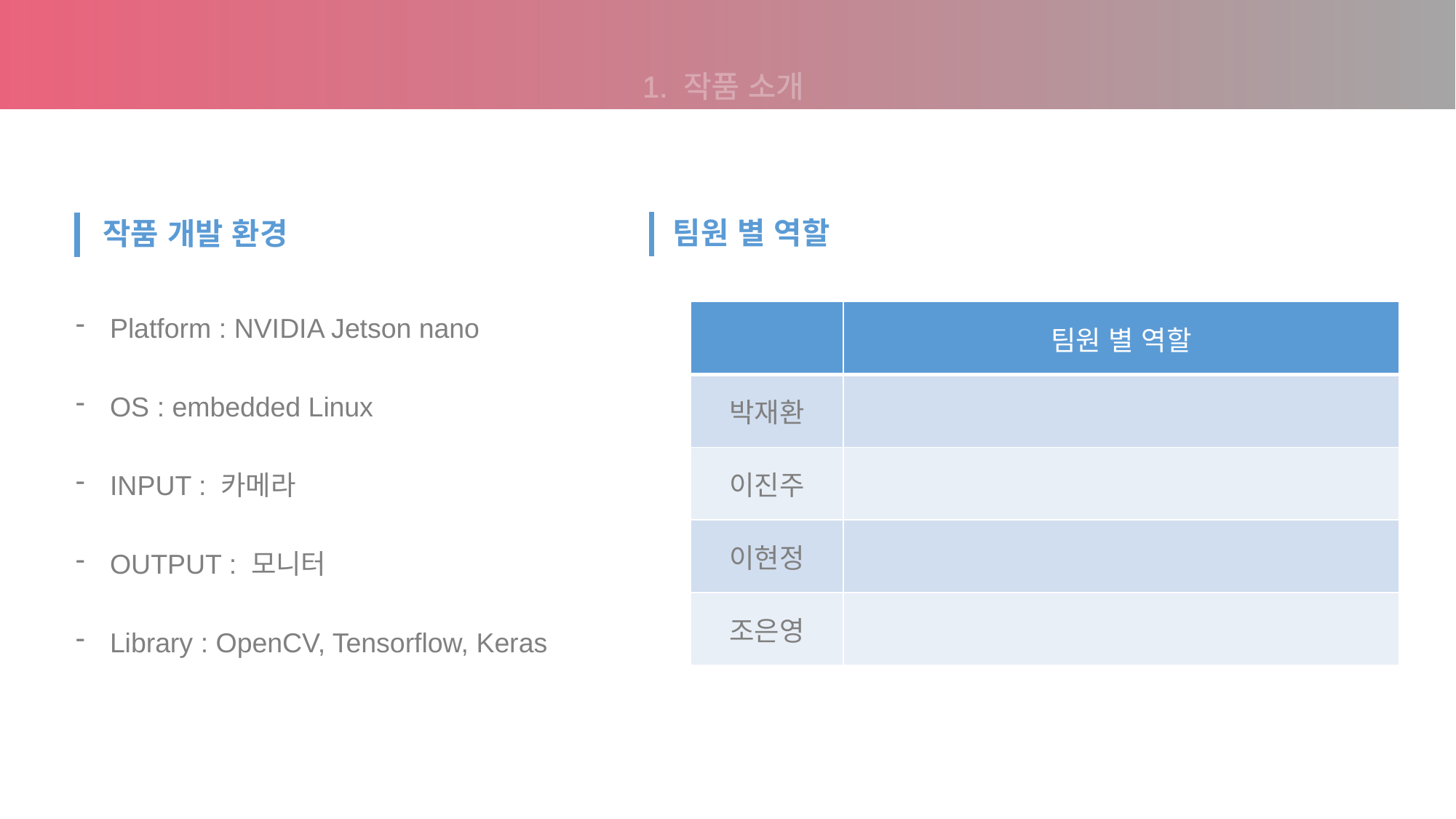

1. 작품 소개
팀원 별 역할
작품 개발 환경
Platform : NVIDIA Jetson nano

OS : embedded Linux

INPUT : 카메라

OUTPUT : 모니터

Library : OpenCV, Tensorflow, Keras
|  | 팀원 별 역할 |
| --- | --- |
| 박재환 |  |
| 이진주 |  |
| 이현정 |  |
| 조은영 |  |